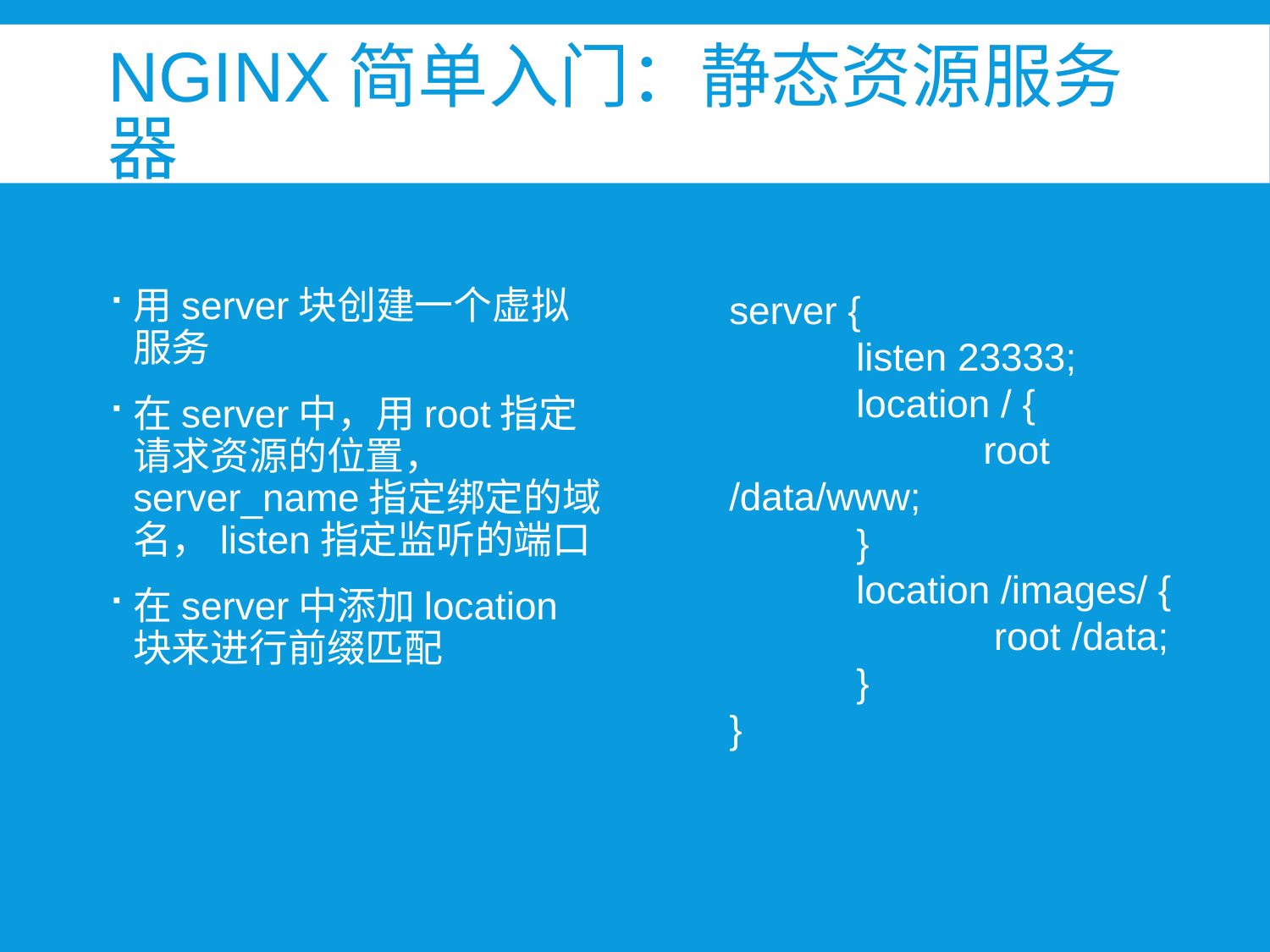

# Nginx简单入门：静态资源服务器
用server块创建一个虚拟服务
在server中，用root指定请求资源的位置， server_name指定绑定的域名，listen指定监听的端口
在server中添加location块来进行前缀匹配
server {
	listen 23333;
 	location / {
		root /data/www;
	}
	location /images/ {
		 root /data;
	}
}